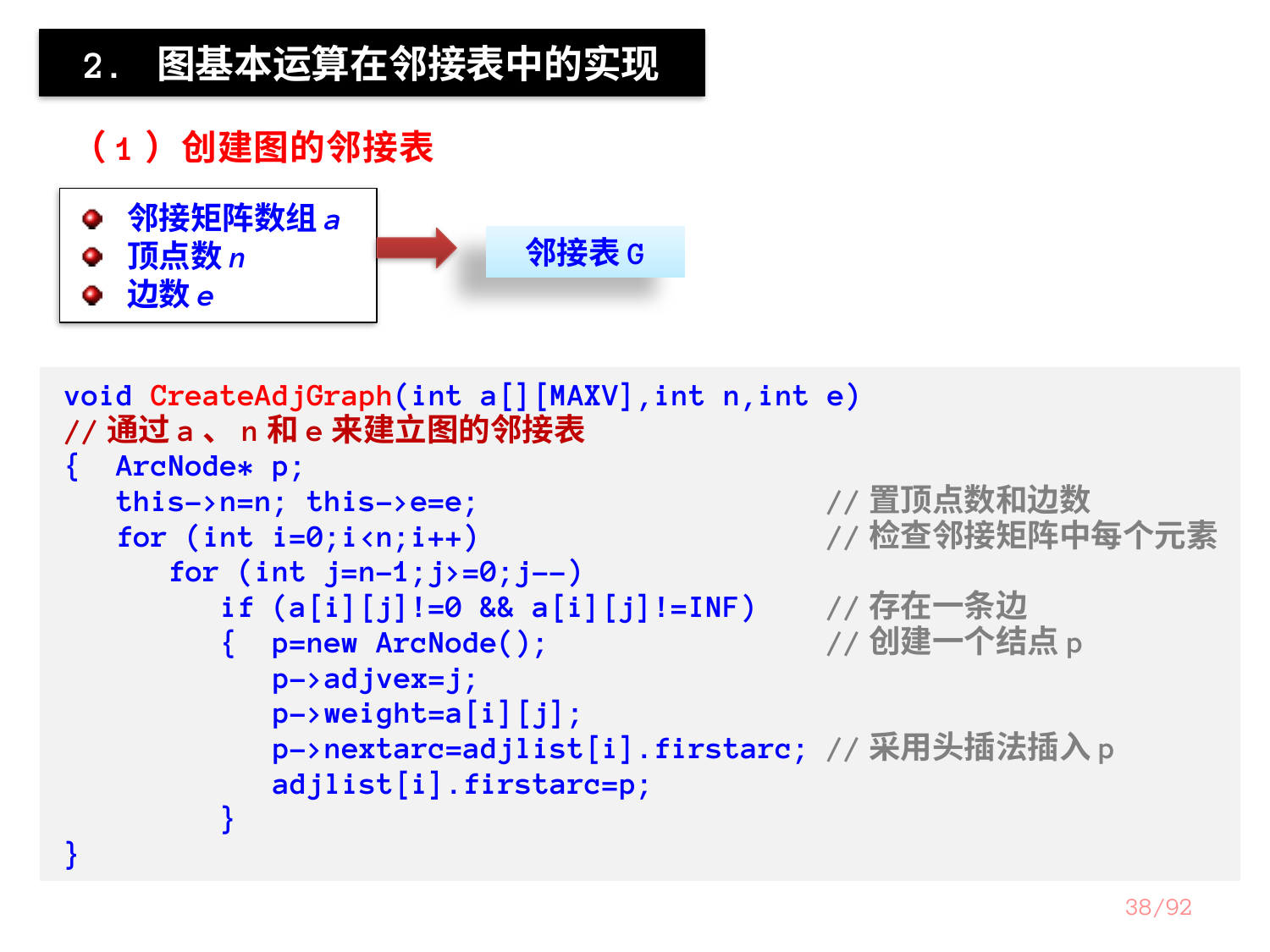

2. 图基本运算在邻接表中的实现
（1）创建图的邻接表
邻接矩阵数组a
顶点数n
边数e
邻接表G

void CreateAdjGraph(int a[][MAXV],int n,int e)
//通过a、n和e来建立图的邻接表
{  ArcNode* p;
   this->n=n; this->e=e;			//置顶点数和边数
   for (int i=0;i<n;i++)			//检查邻接矩阵中每个元素
      for (int j=n-1;j>=0;j--)
         if (a[i][j]!=0 && a[i][j]!=INF)	//存在一条边
         {  p=new ArcNode();			//创建一个结点p
            p->adjvex=j;
            p->weight=a[i][j];
            p->nextarc=adjlist[i].firstarc;	//采用头插法插入p
            adjlist[i].firstarc=p;
         }
}
38/92